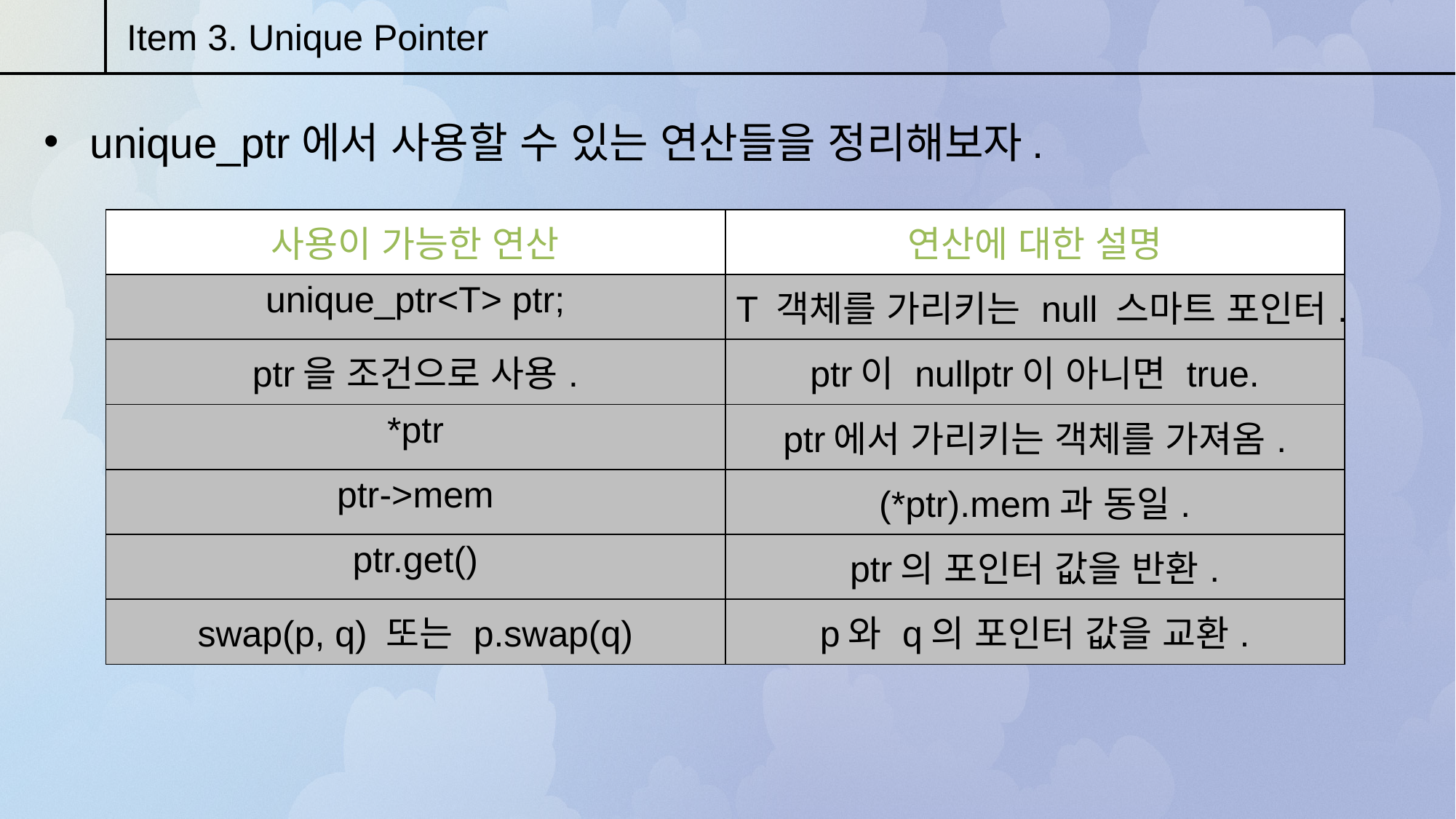

Item 3. Unique Pointer
 unique_ptr에서 사용할 수 있는 연산들을 정리해보자.
| 사용이 가능한 연산 | 연산에 대한 설명 |
| --- | --- |
| unique\_ptr<T> ptr; | T 객체를 가리키는 null 스마트 포인터. |
| ptr을 조건으로 사용. | ptr이 nullptr이 아니면 true. |
| \*ptr | ptr에서 가리키는 객체를 가져옴. |
| ptr->mem | (\*ptr).mem과 동일. |
| ptr.get() | ptr의 포인터 값을 반환. |
| swap(p, q) 또는 p.swap(q) | p와 q의 포인터 값을 교환. |